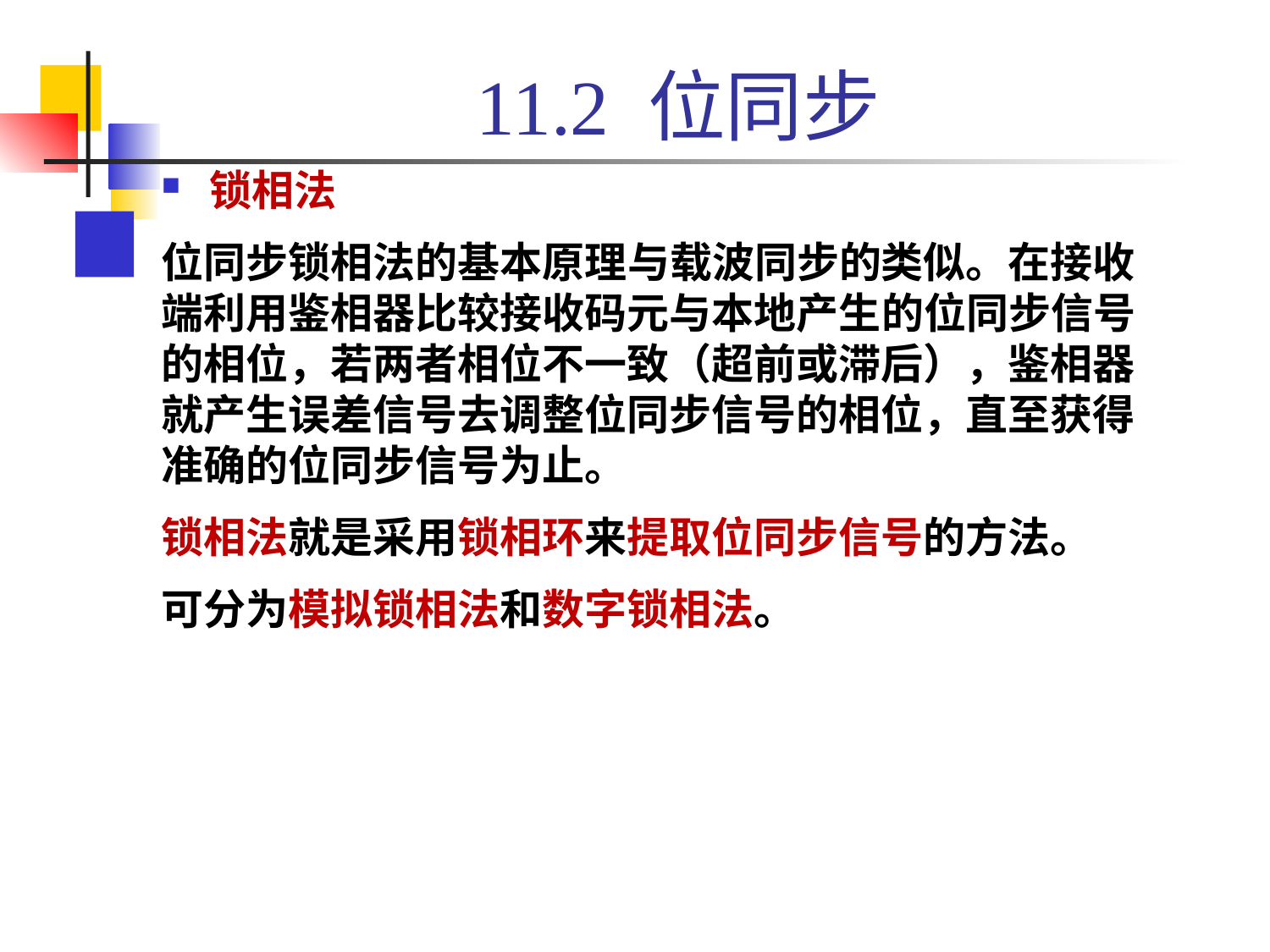

11.2 位同步
锁相法
位同步锁相法的基本原理与载波同步的类似。在接收端利用鉴相器比较接收码元与本地产生的位同步信号的相位，若两者相位不一致（超前或滞后），鉴相器就产生误差信号去调整位同步信号的相位，直至获得准确的位同步信号为止。
锁相法就是采用锁相环来提取位同步信号的方法。
可分为模拟锁相法和数字锁相法。